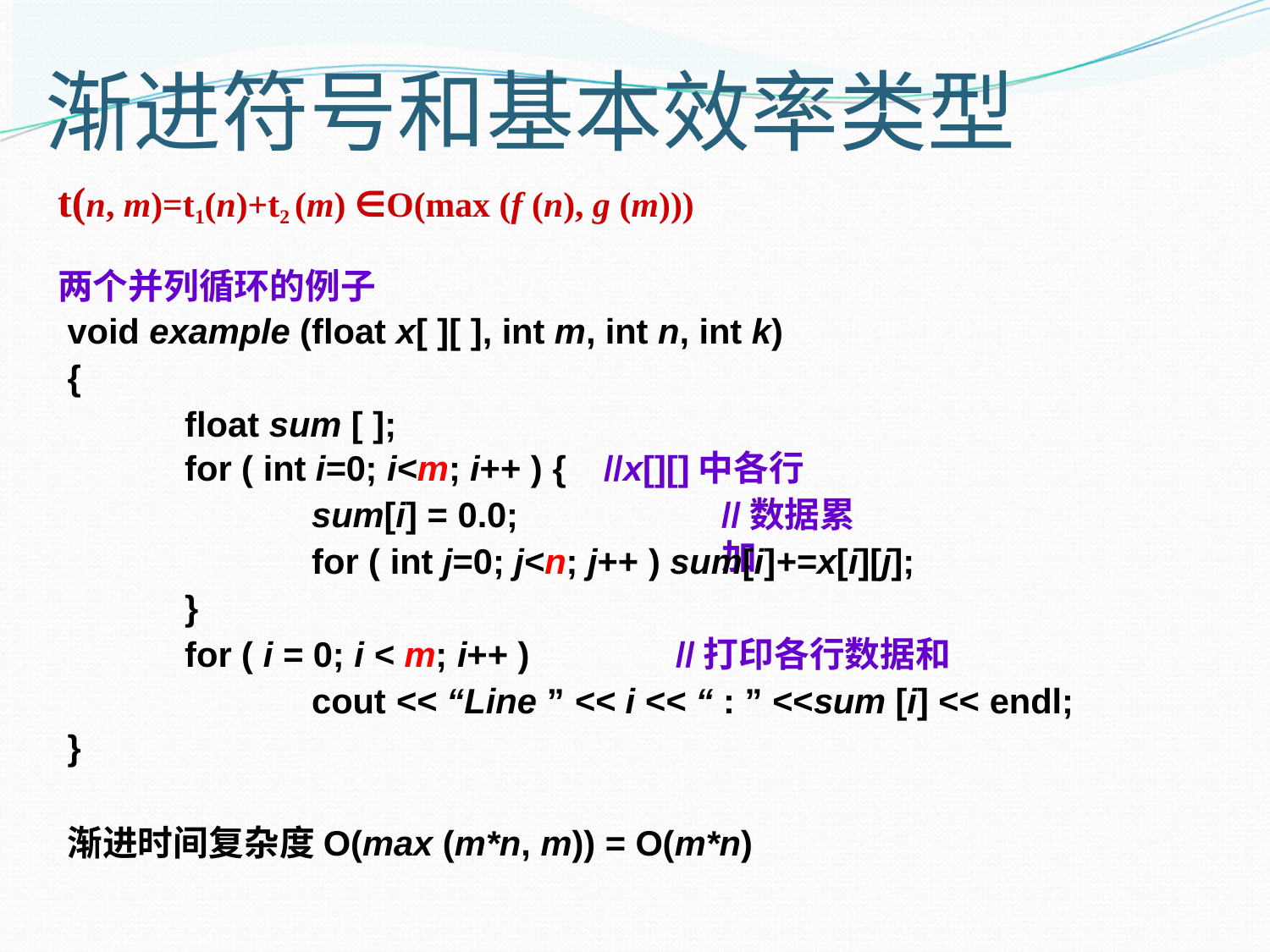

# 渐进符号和基本效率类型
t(n, m)=t1(n)+t2 (m) ∈O(max (f (n), g (m)))
两个并列循环的例子
void example (float x[ ][ ], int m, int n, int k)
{
float sum [ ];
for ( int i=0; i<m; i++ ) {
sum[i] = 0.0;
//x[][]中各行
//数据累加
for ( int j=0; j<n; j++ ) sum[i]+=x[i][j];
}
for ( i = 0; i < m; i++ )	//打印各行数据和
cout << “Line ” << i << “ : ” <<sum [i] << endl;
}

渐进时间复杂度O(max (m*n, m)) = O(m*n)